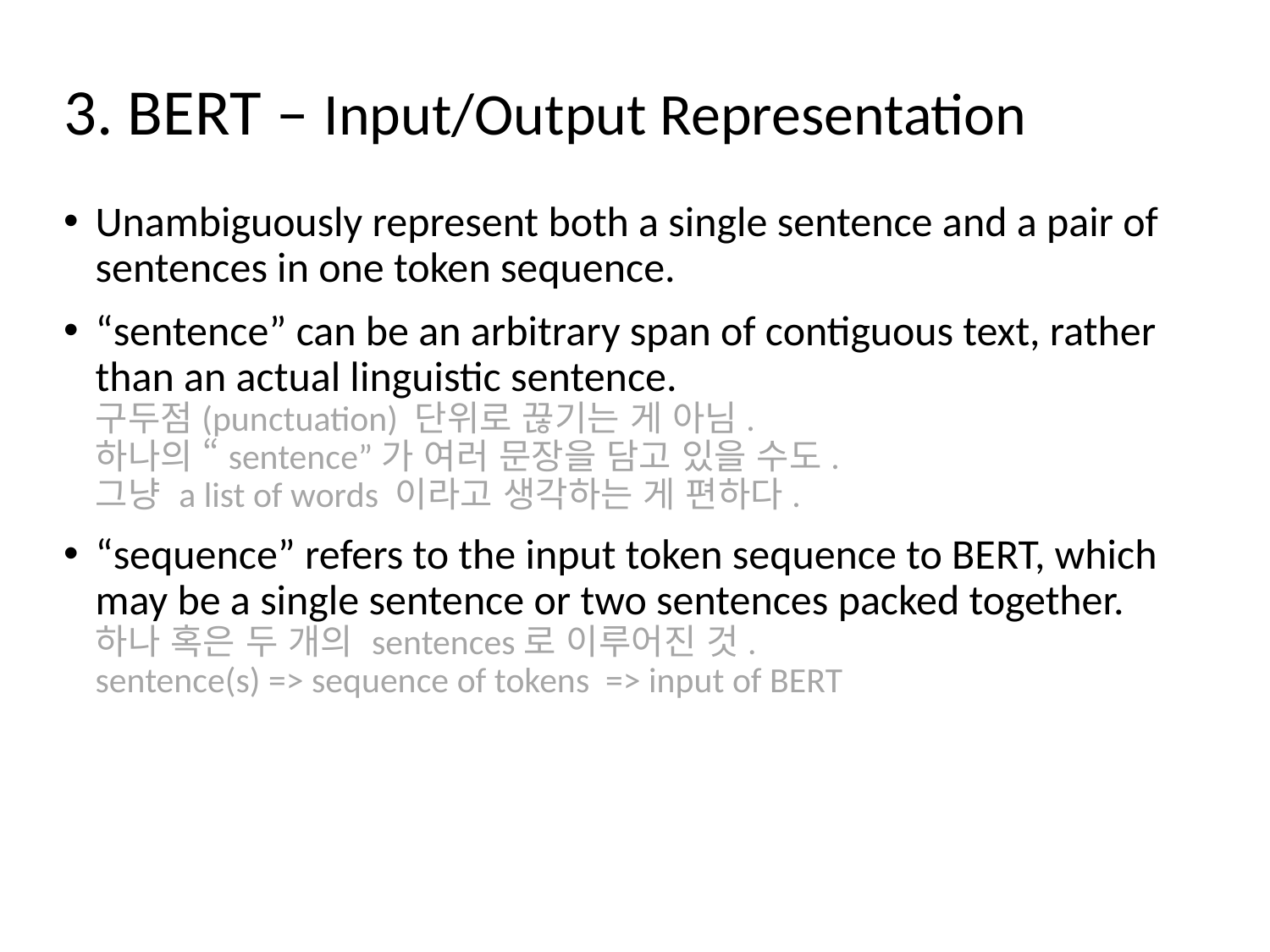

# 3. BERT – Input/Output Representation
Unambiguously represent both a single sentence and a pair of sentences in one token sequence.
“sentence” can be an arbitrary span of contiguous text, rather than an actual linguistic sentence.
구두점(punctuation) 단위로 끊기는 게 아님.
하나의 “sentence”가 여러 문장을 담고 있을 수도.
그냥 a list of words 이라고 생각하는 게 편하다.
“sequence” refers to the input token sequence to BERT, which may be a single sentence or two sentences packed together.
하나 혹은 두 개의 sentences로 이루어진 것.
sentence(s) => sequence of tokens  => input of BERT